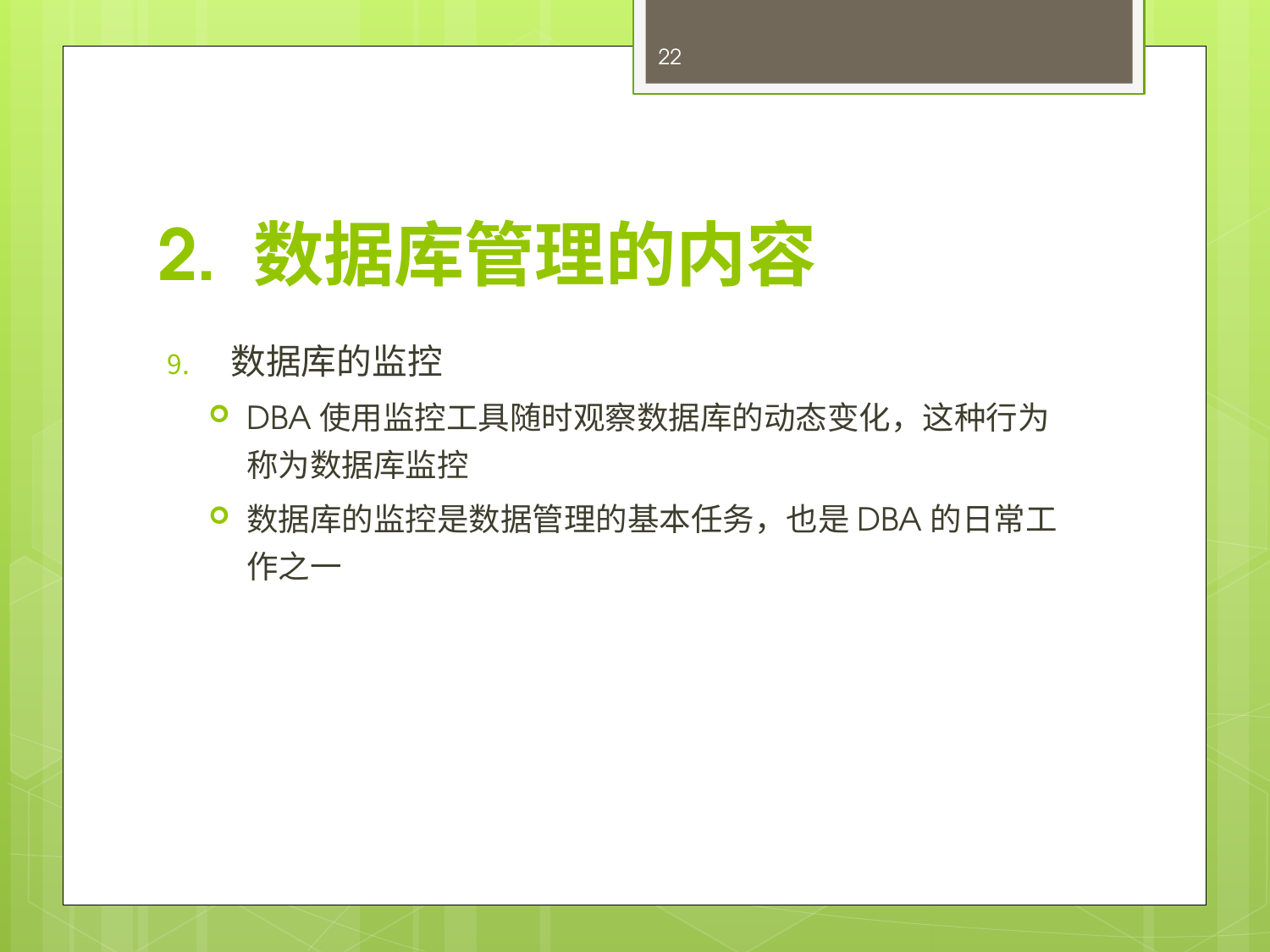

22
# 2. 数据库管理的内容
数据库的监控
DBA使用监控工具随时观察数据库的动态变化，这种行为称为数据库监控
数据库的监控是数据管理的基本任务，也是DBA的日常工作之一